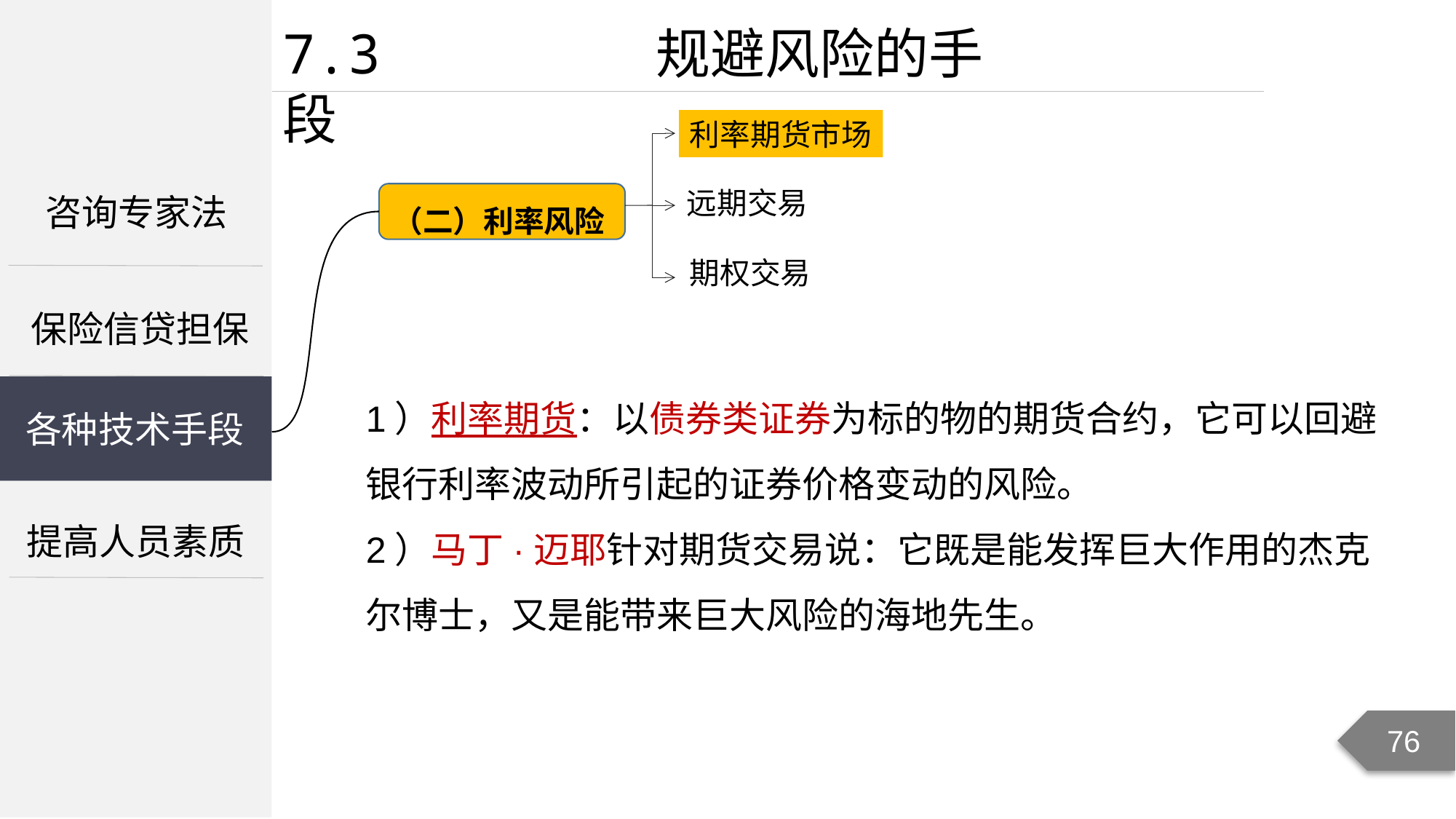

7.3        规避风险的手段
利率期货市场

咨询专家法
远期交易
（二）利率风险
期权交易
保险信贷担保
1）利率期货：以债券类证券为标的物的期货合约，它可以回避银行利率波动所引起的证券价格变动的风险。
2）马丁·迈耶针对期货交易说：它既是能发挥巨大作用的杰克尔博士，又是能带来巨大风险的海地先生。
各种技术手段

提高人员素质
76